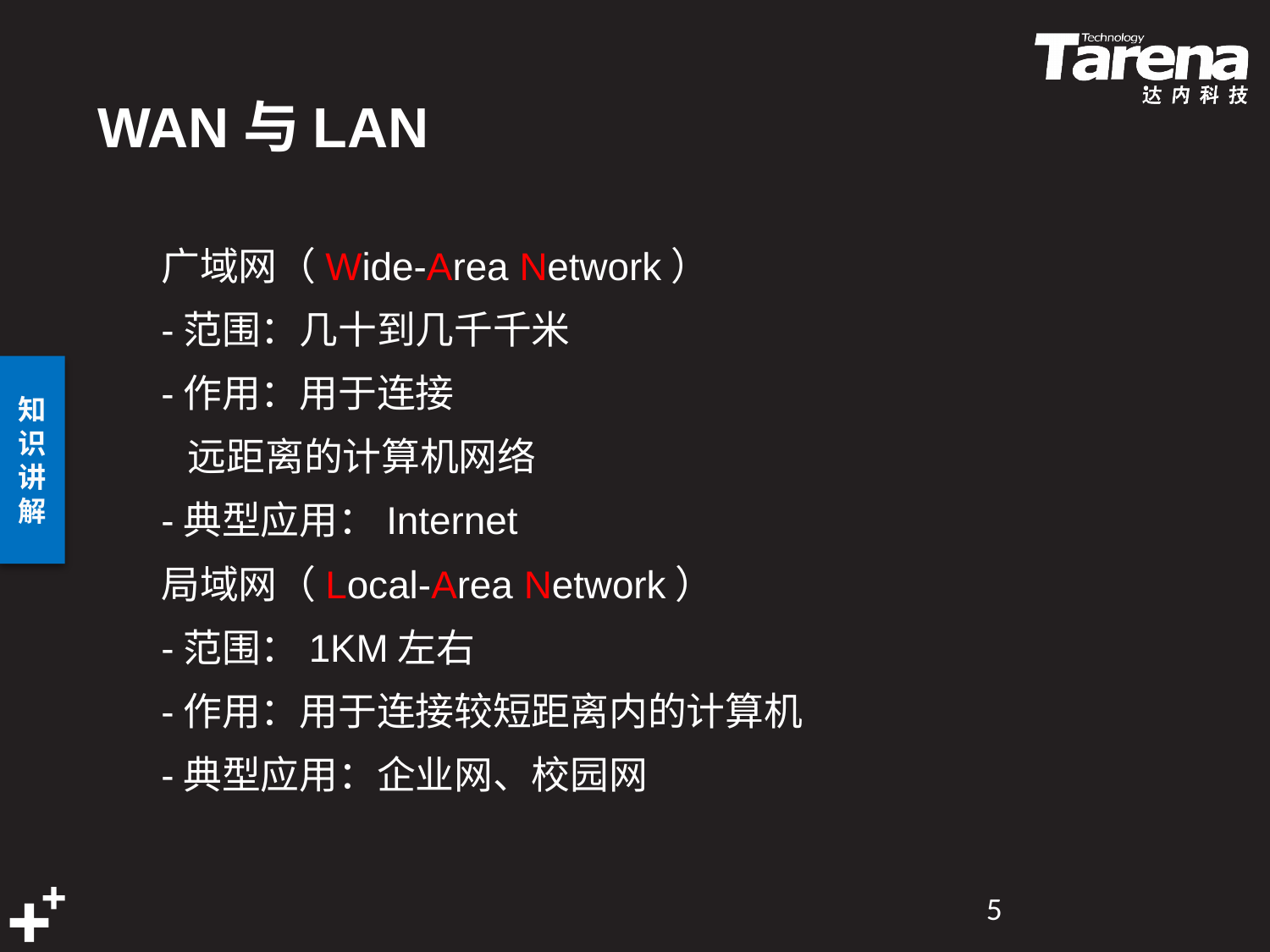

# WAN与LAN
广域网（Wide-Area Network）
-范围：几十到几千千米
-作用：用于连接
  远距离的计算机网络
-典型应用：Internet
局域网（Local-Area Network）
-范围：1KM左右
-作用：用于连接较短距离内的计算机
-典型应用：企业网、校园网
5